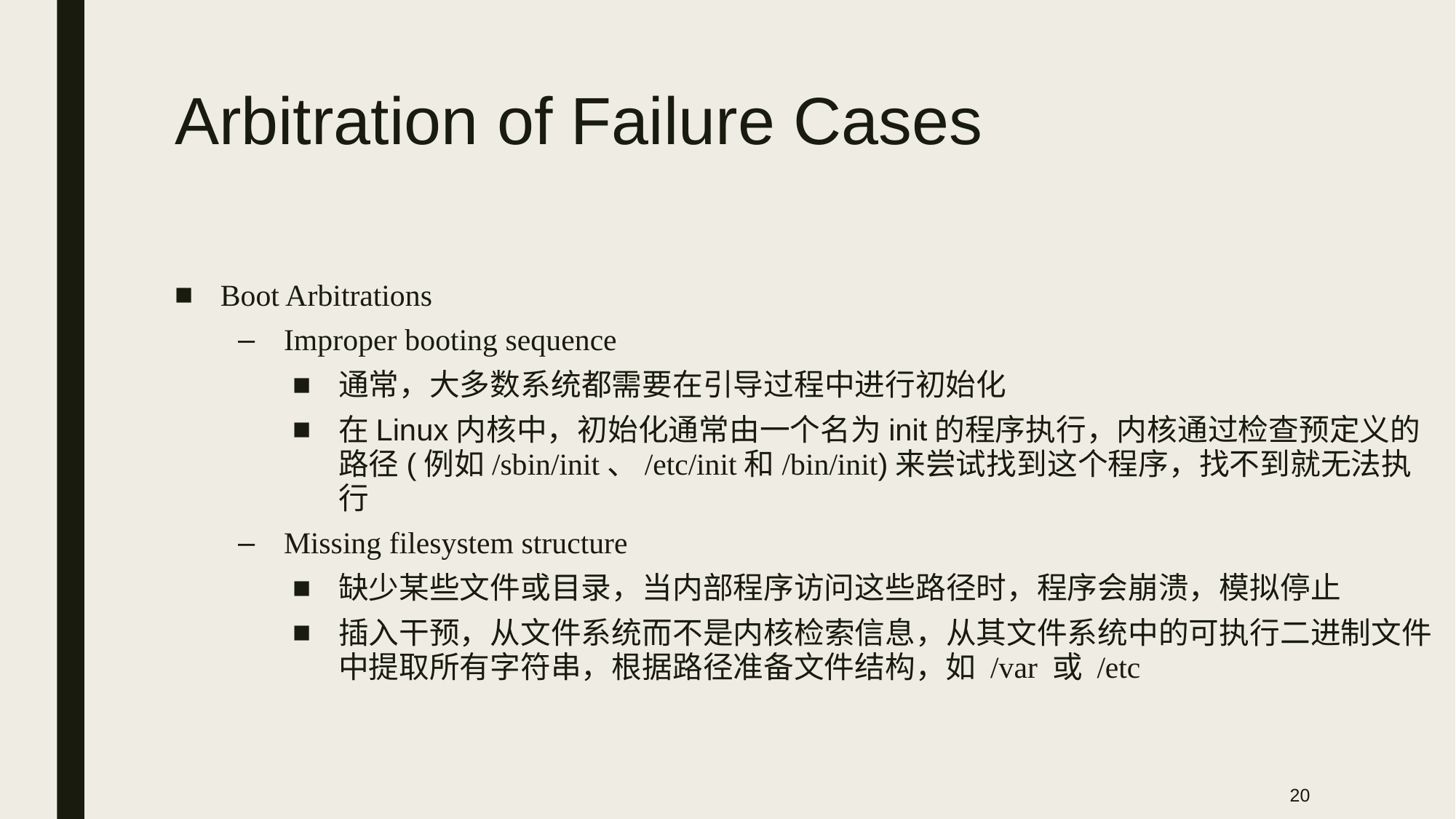

# Arbitration of Failure Cases
Boot Arbitrations
Improper booting sequence
通常，大多数系统都需要在引导过程中进行初始化
在Linux内核中，初始化通常由一个名为init的程序执行，内核通过检查预定义的路径(例如/sbin/init、/etc/init和/bin/init)来尝试找到这个程序，找不到就无法执行
Missing filesystem structure
缺少某些文件或目录，当内部程序访问这些路径时，程序会崩溃，模拟停止
插入干预，从文件系统而不是内核检索信息，从其文件系统中的可执行二进制文件中提取所有字符串，根据路径准备文件结构，如 /var 或 /etc
20